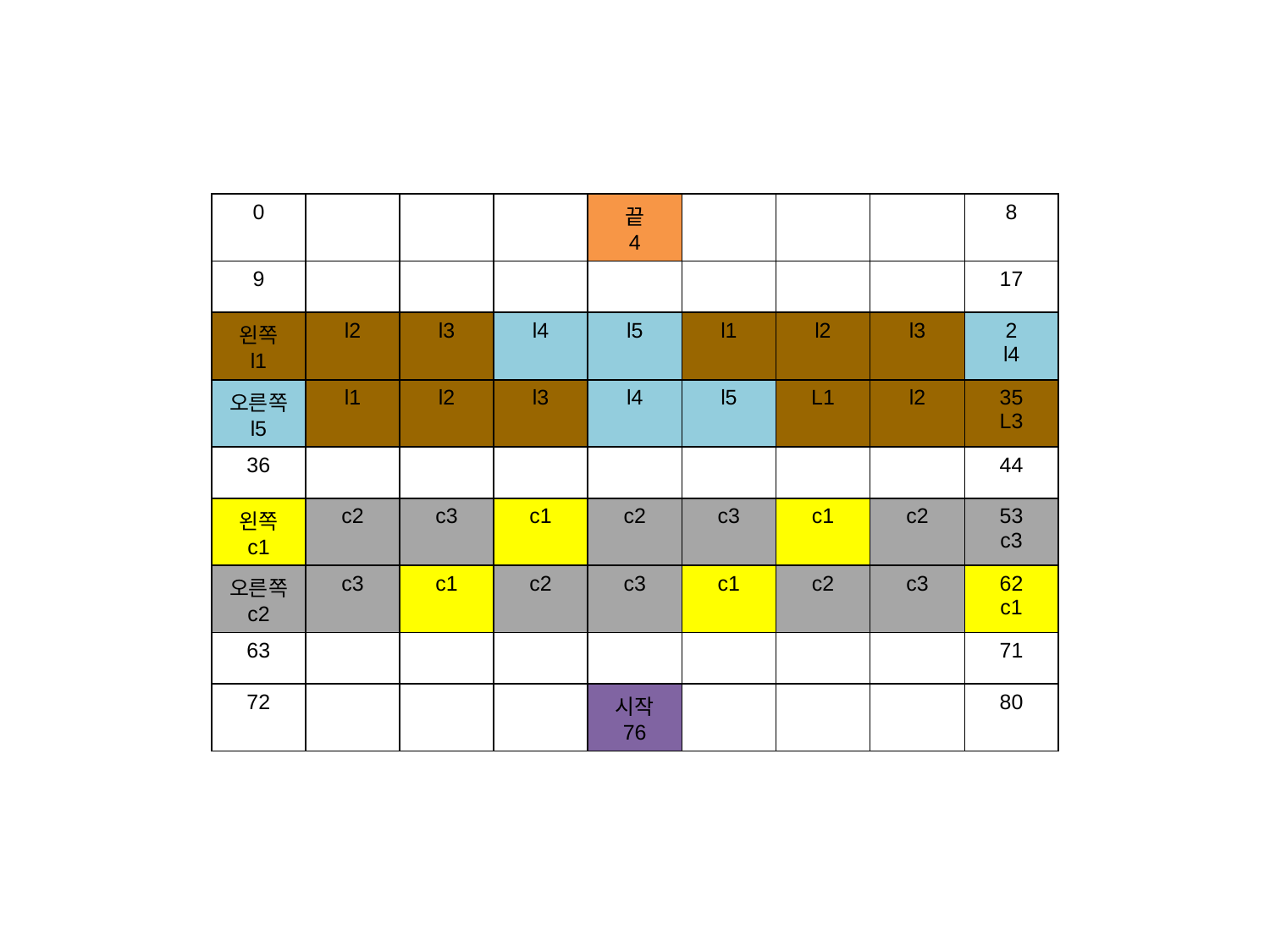

| 0 |  |  |  | 끝 4 |  |  |  | 8 |
| --- | --- | --- | --- | --- | --- | --- | --- | --- |
| 9 |  |  |  |  |  |  |  | 17 |
| 왼쪽 l1 | l2 | l3 | l4 | l5 | l1 | l2 | l3 | 2 l4 |
| 오른쪽 l5 | l1 | l2 | l3 | l4 | l5 | L1 | l2 | 35 L3 |
| 36 |  |  |  |  |  |  |  | 44 |
| 왼쪽 c1 | c2 | c3 | c1 | c2 | c3 | c1 | c2 | 53 c3 |
| 오른쪽 c2 | c3 | c1 | c2 | c3 | c1 | c2 | c3 | 62 c1 |
| 63 |  |  |  |  |  |  |  | 71 |
| 72 |  |  |  | 시작 76 |  |  |  | 80 |